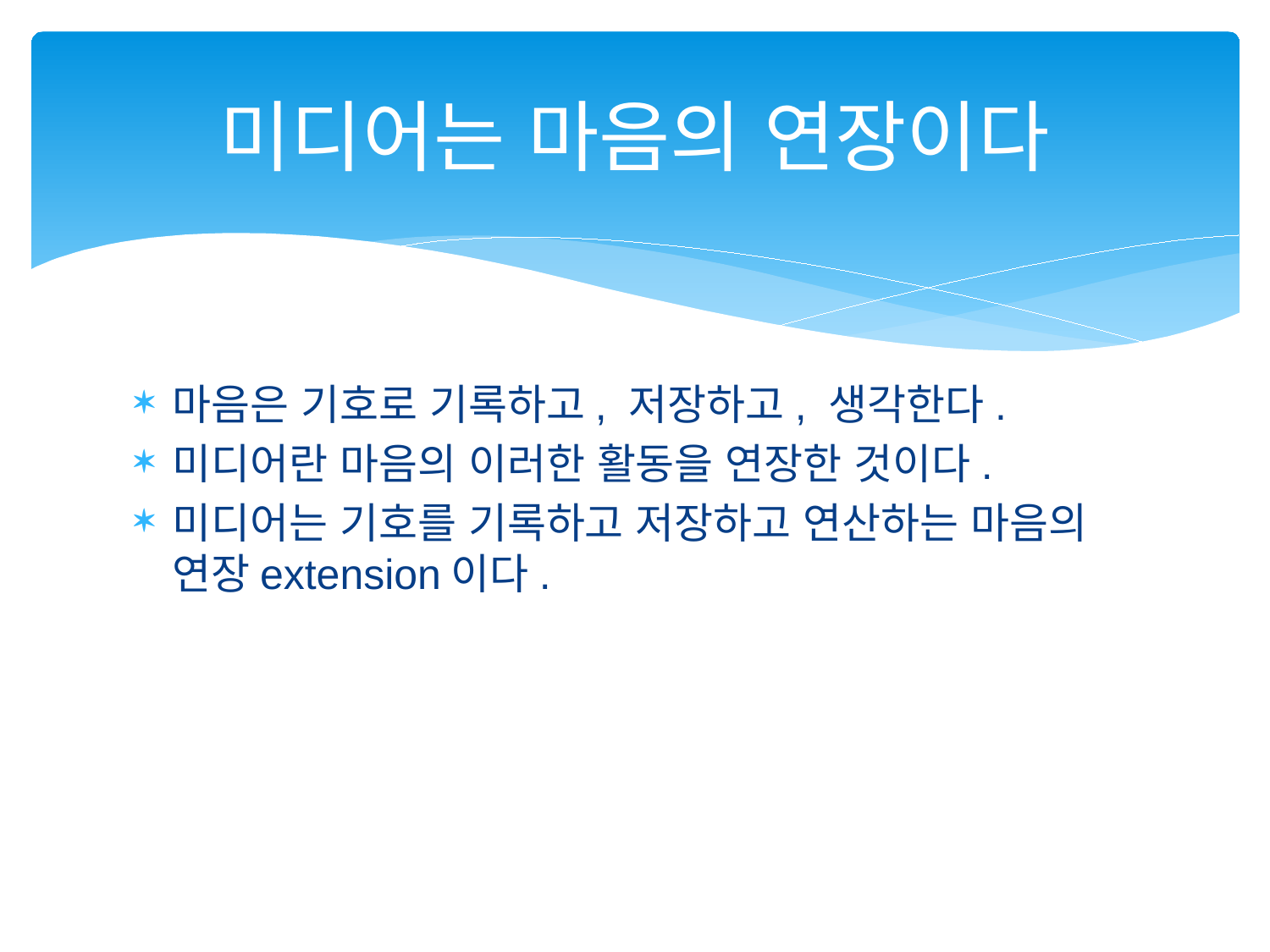

# 미디어는 마음의 연장이다
마음은 기호로 기록하고, 저장하고, 생각한다.
미디어란 마음의 이러한 활동을 연장한 것이다.
미디어는 기호를 기록하고 저장하고 연산하는 마음의 연장extension이다.